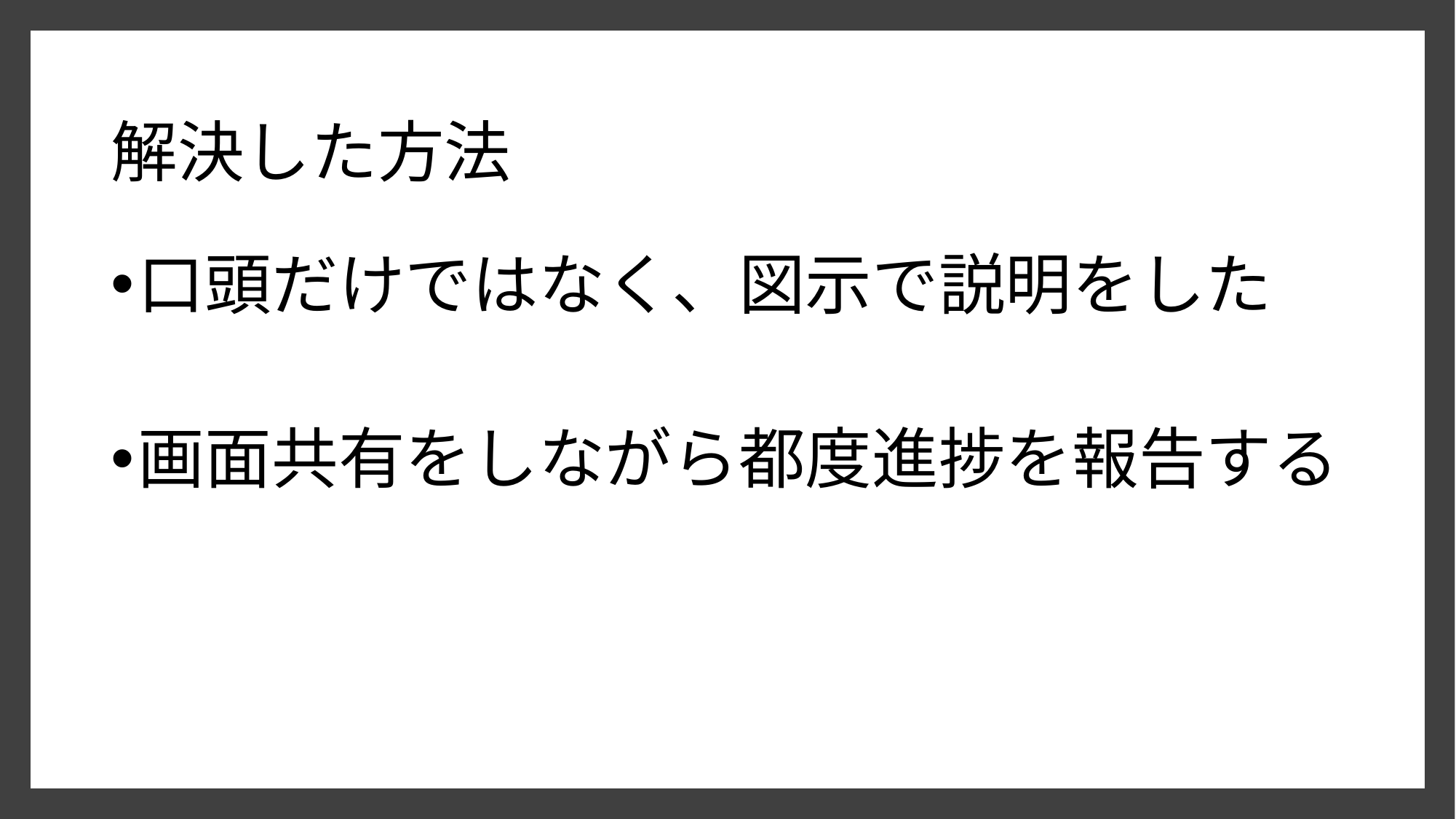

# 解決した方法
口頭だけではなく、図示で説明をした

画面共有をしながら都度進捗を報告する